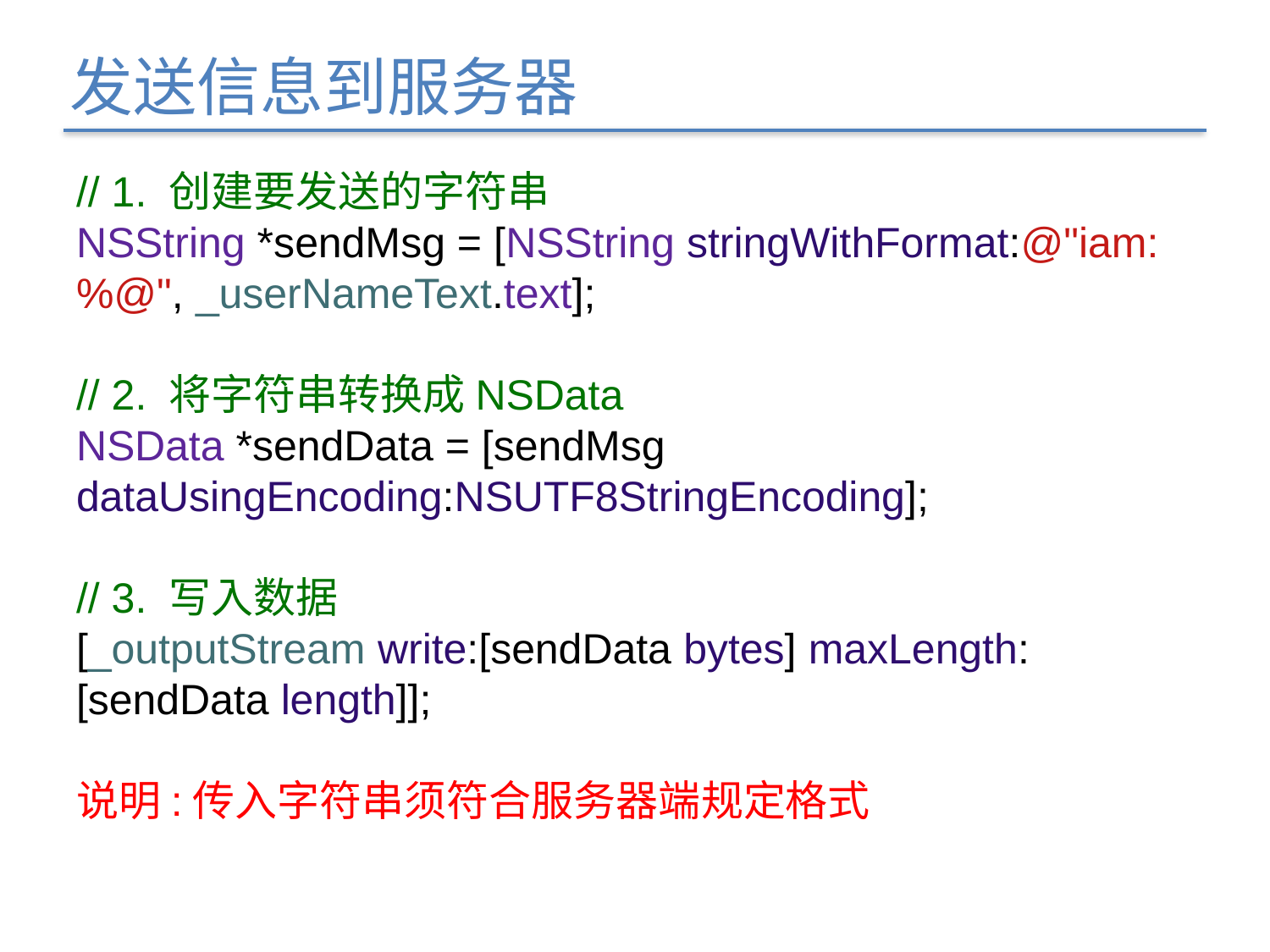

发送信息到服务器
// 1. 创建要发送的字符串
NSString *sendMsg = [NSString stringWithFormat:@"iam:%@", _userNameText.text];

// 2. 将字符串转换成NSData
NSData *sendData = [sendMsg dataUsingEncoding:NSUTF8StringEncoding];

// 3. 写入数据
[_outputStream write:[sendData bytes] maxLength:[sendData length]];

说明:传入字符串须符合服务器端规定格式